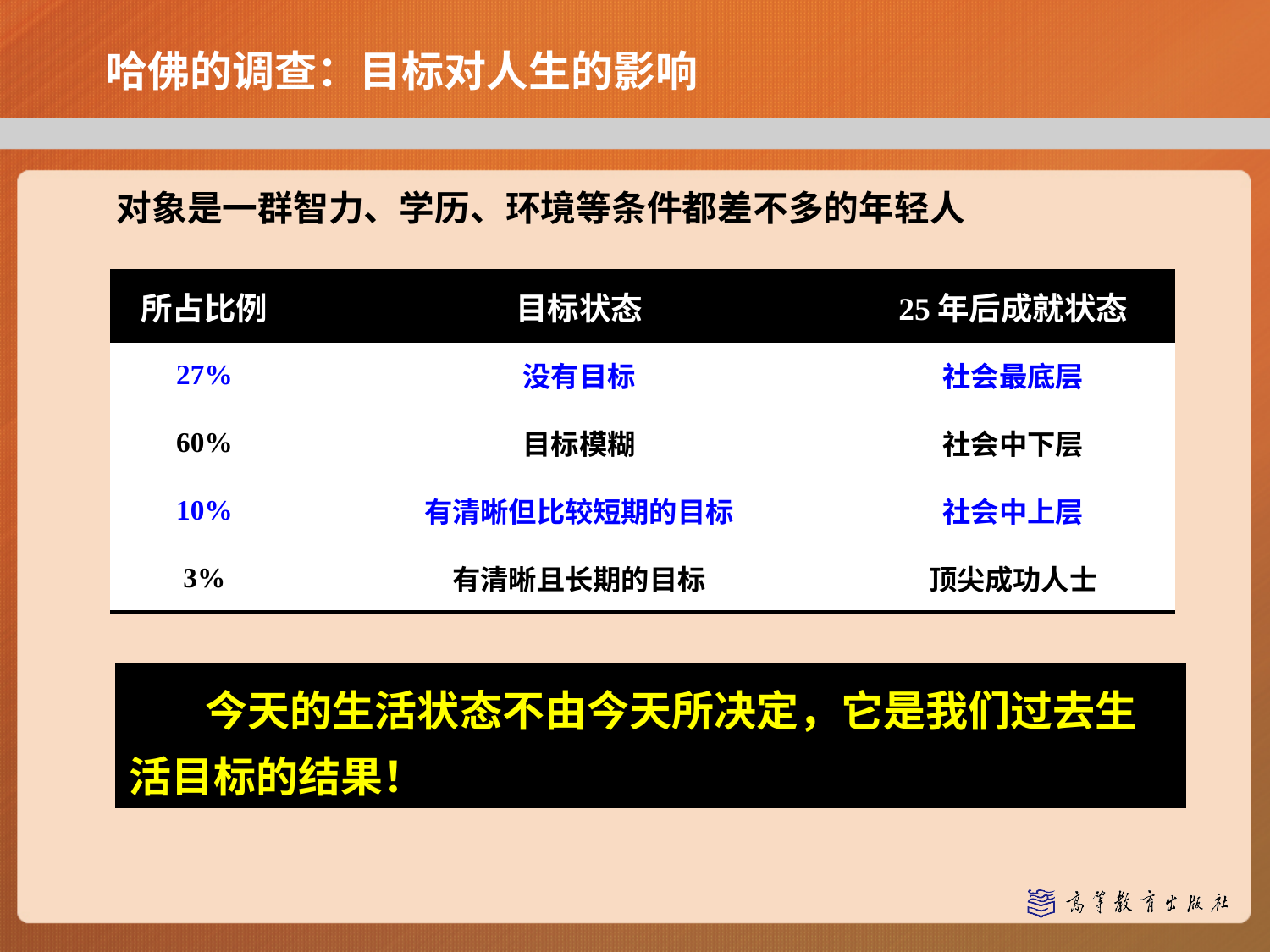

哈佛的调查：目标对人生的影响
对象是一群智力、学历、环境等条件都差不多的年轻人
| 所占比例 | 目标状态 |
| --- | --- |
| 27% | 没有目标 |
| 60% | 目标模糊 |
| 10% | 有清晰但比较短期的目标 |
| 3% | 有清晰且长期的目标 |
| 25年后成就状态 |
| --- |
| 社会最底层 |
| 社会中下层 |
| 社会中上层 |
| 顶尖成功人士 |
       今天的生活状态不由今天所决定，它是我们过去生活目标的结果！